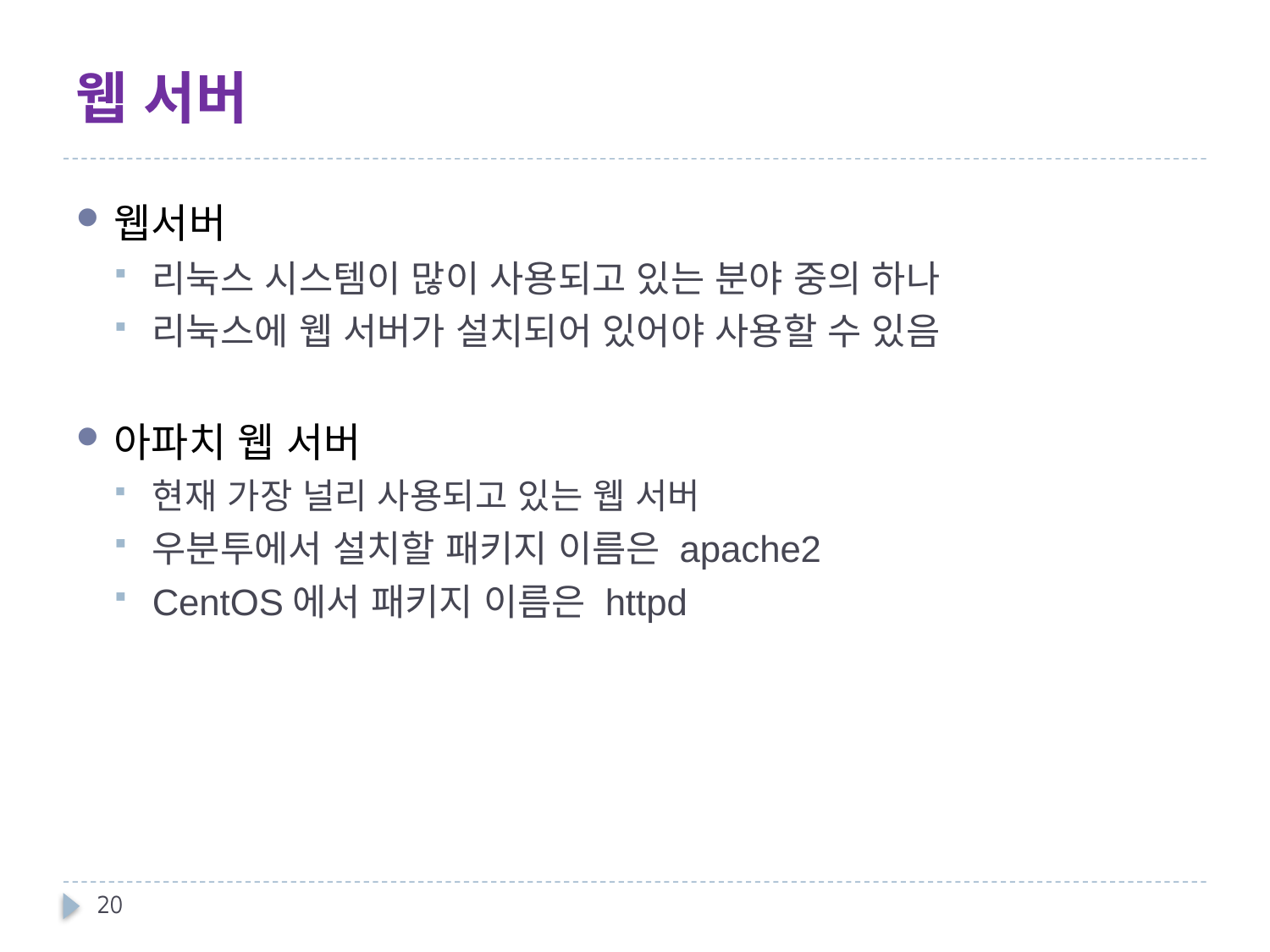

# 웹 서버
웹서버
리눅스 시스템이 많이 사용되고 있는 분야 중의 하나
리눅스에 웹 서버가 설치되어 있어야 사용할 수 있음

아파치 웹 서버
현재 가장 널리 사용되고 있는 웹 서버
우분투에서 설치할 패키지 이름은 apache2
CentOS에서 패키지 이름은 httpd

20